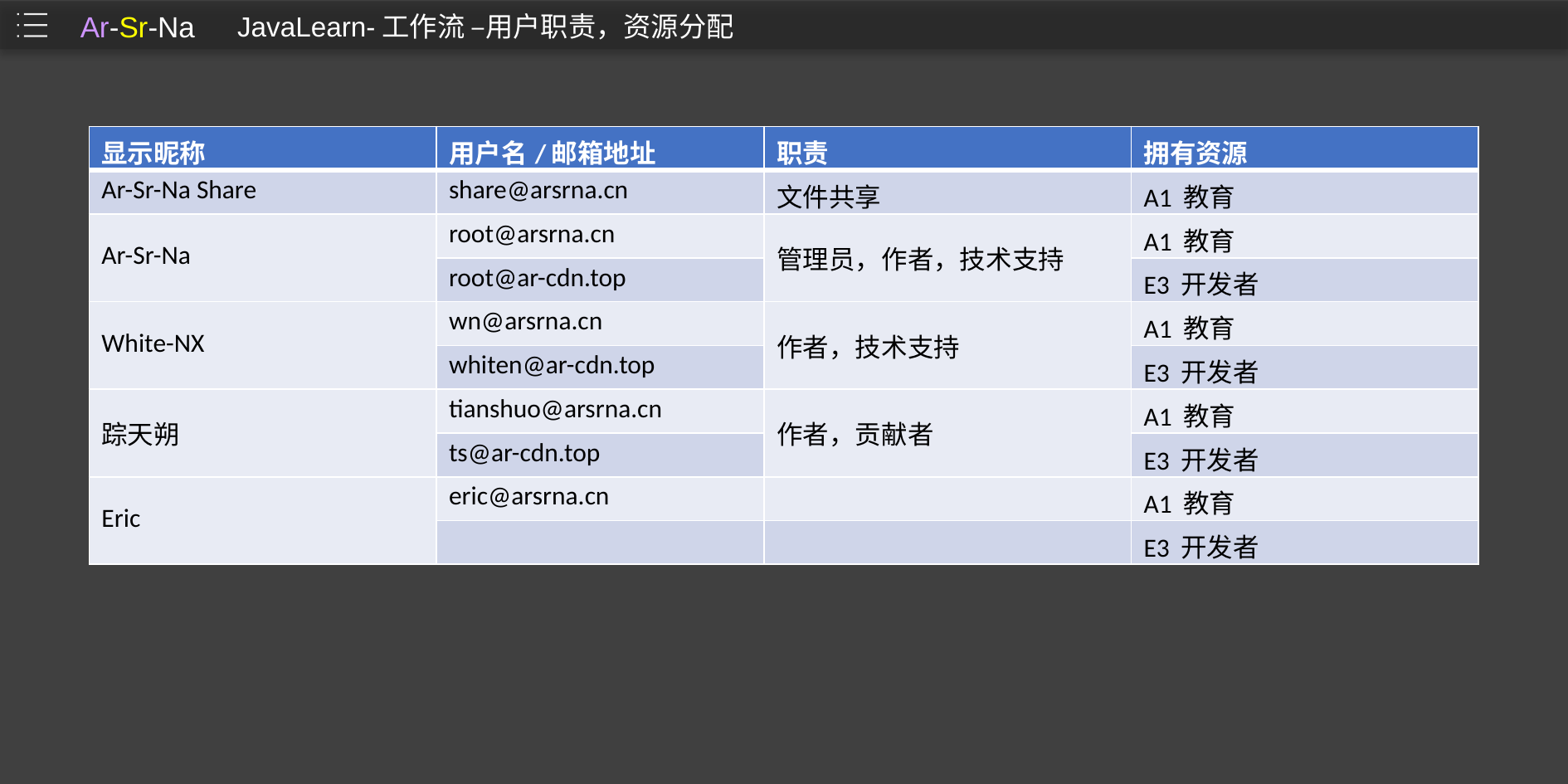

Ar-Sr-Na
JavaLearn-工作流 –用户职责，资源分配

| 显示昵称 | 用户名/邮箱地址 | 职责 | 拥有资源 |
| --- | --- | --- | --- |
| Ar-Sr-Na Share | share@arsrna.cn | 文件共享 | A1 教育 |
| Ar-Sr-Na | root@arsrna.cn | 管理员，作者，技术支持 | A1 教育 |
|  | root@ar-cdn.top |  | E3 开发者 |
| White-NX | wn@arsrna.cn | 作者，技术支持 | A1 教育 |
|  | whiten@ar-cdn.top |  | E3 开发者 |
| 踪天朔 | tianshuo@arsrna.cn | 作者，贡献者 | A1 教育 |
|  | ts@ar-cdn.top |  | E3 开发者 |
| Eric | eric@arsrna.cn |  | A1 教育 |
|  |  |  | E3 开发者 |